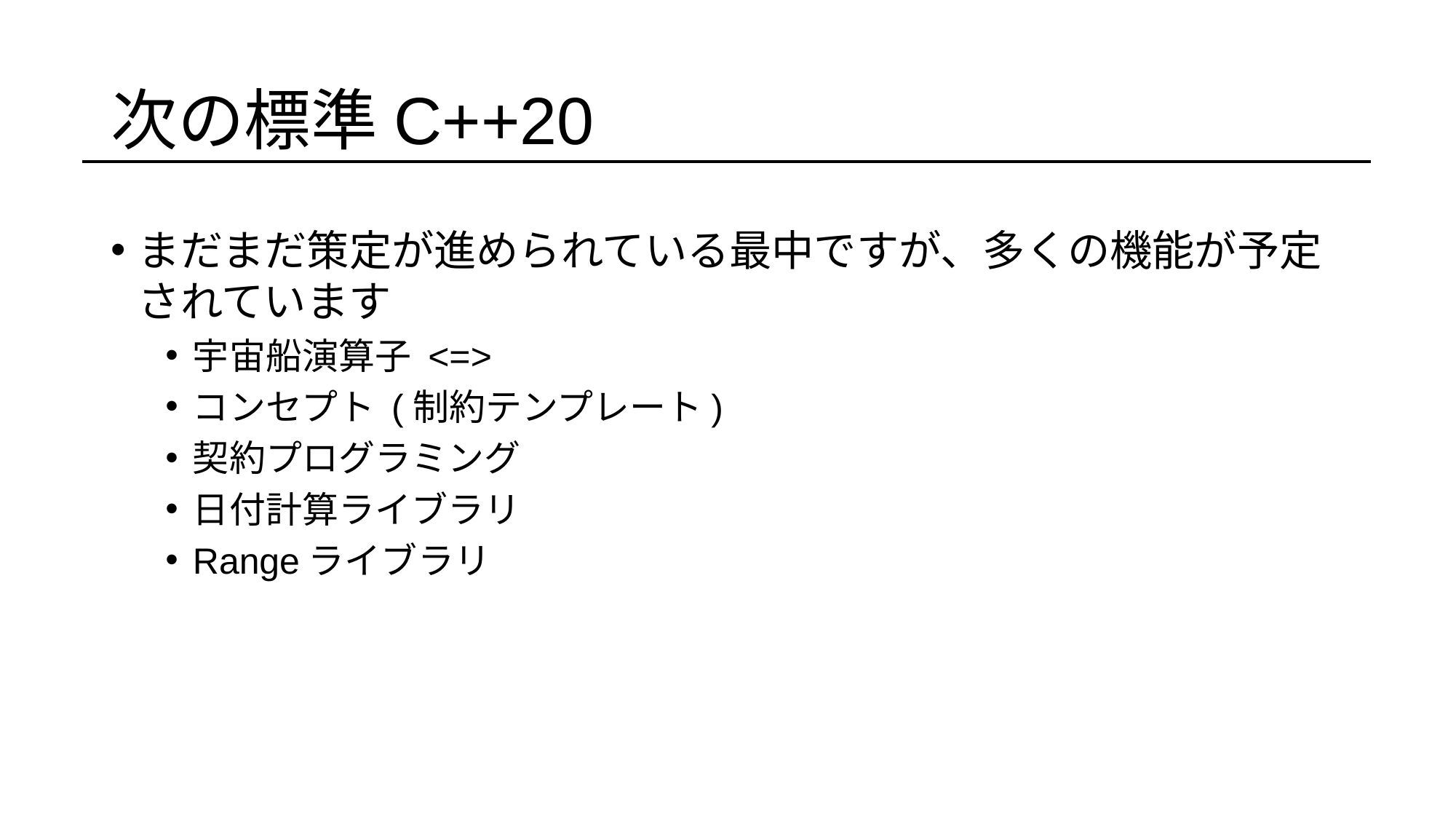

# 次の標準C++20
まだまだ策定が進められている最中ですが、多くの機能が予定されています
宇宙船演算子 <=>
コンセプト (制約テンプレート)
契約プログラミング
日付計算ライブラリ
Rangeライブラリ